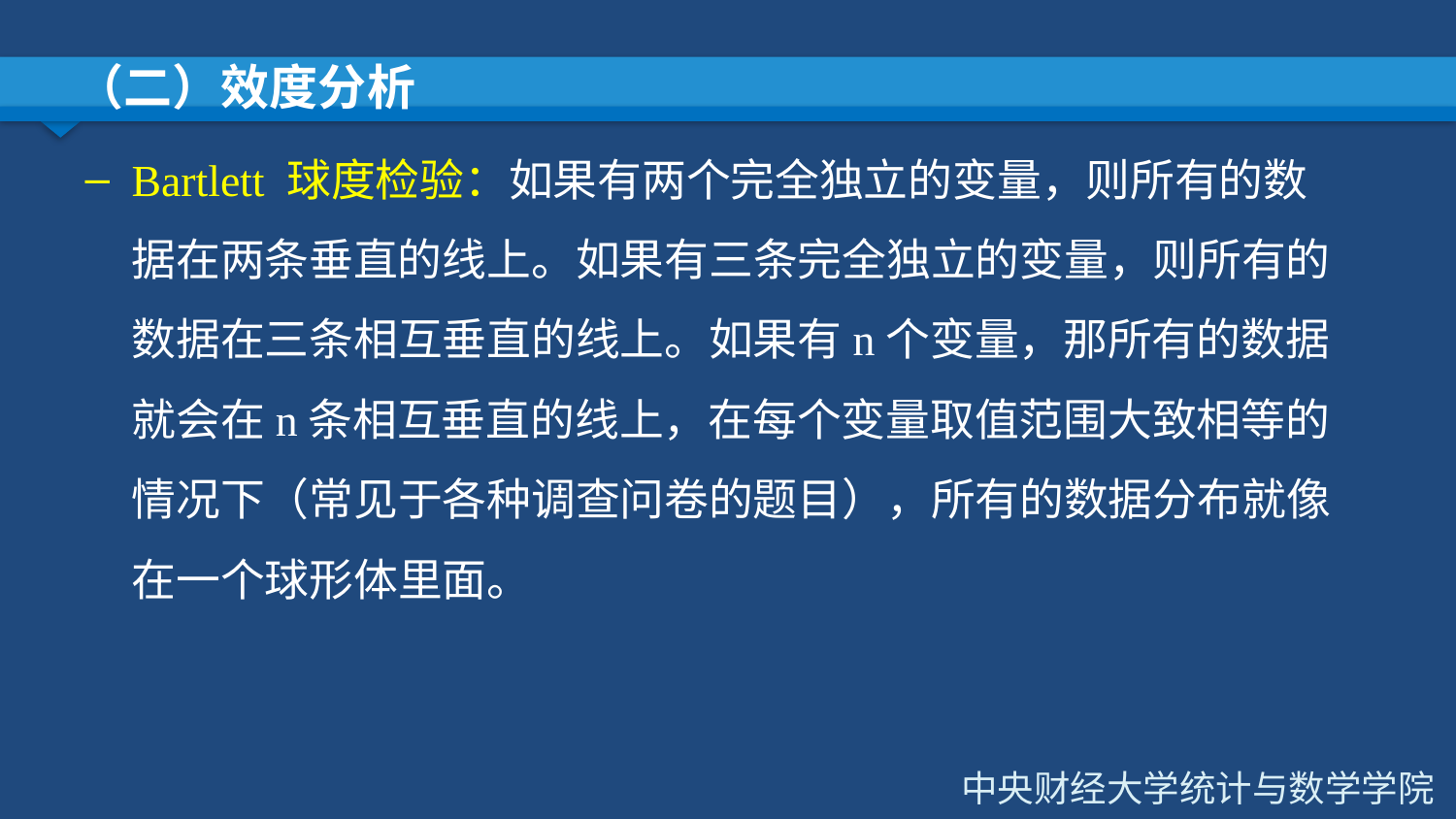

# （二）效度分析
Bartlett 球度检验：如果有两个完全独立的变量，则所有的数据在两条垂直的线上。如果有三条完全独立的变量，则所有的数据在三条相互垂直的线上。如果有n个变量，那所有的数据就会在n条相互垂直的线上，在每个变量取值范围大致相等的情况下（常见于各种调查问卷的题目），所有的数据分布就像在一个球形体里面。